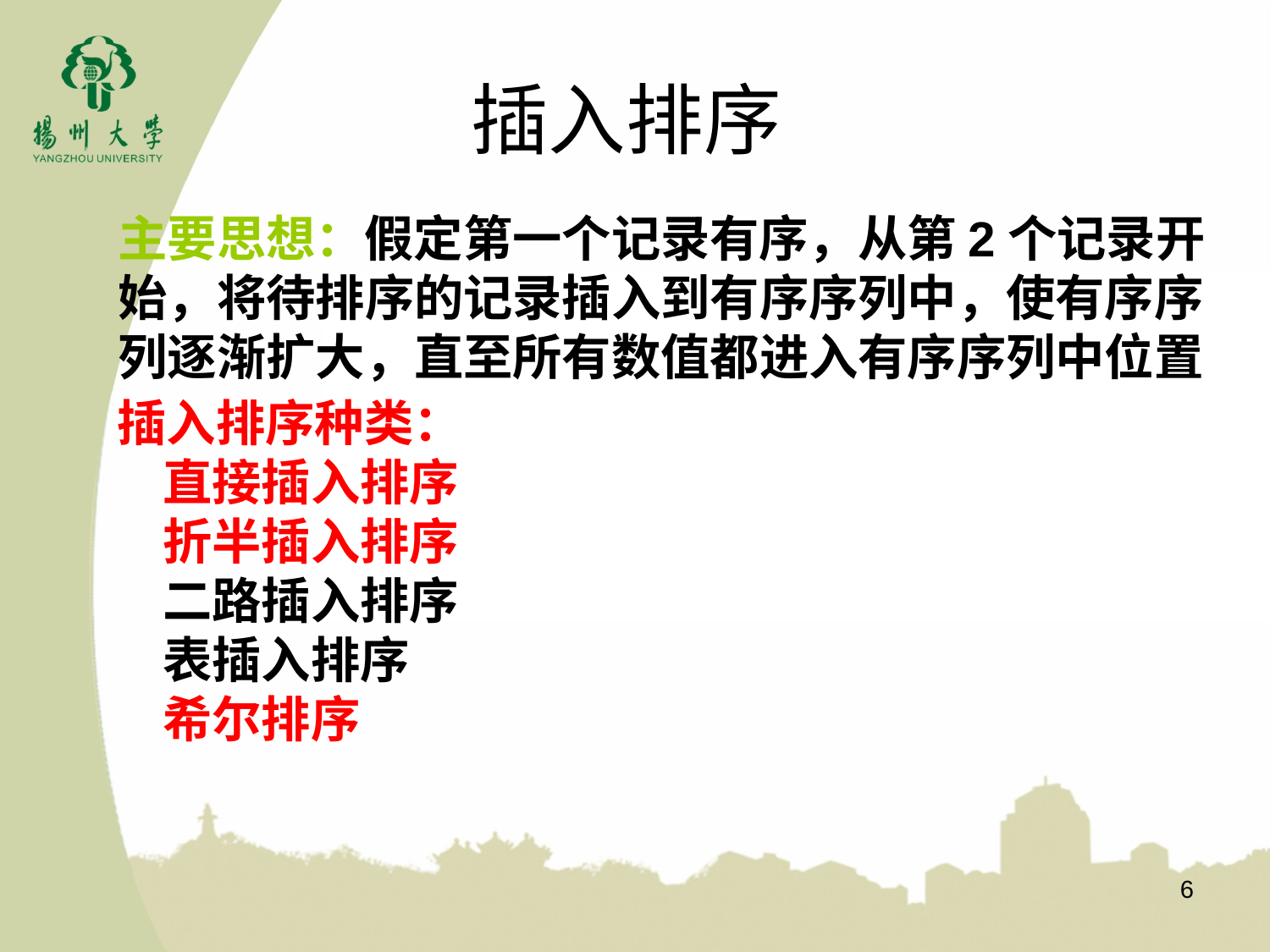

# 插入排序
主要思想：假定第一个记录有序，从第2个记录开始，将待排序的记录插入到有序序列中，使有序序列逐渐扩大，直至所有数值都进入有序序列中位置
插入排序种类：
   直接插入排序
   折半插入排序
   二路插入排序
   表插入排序
   希尔排序
6